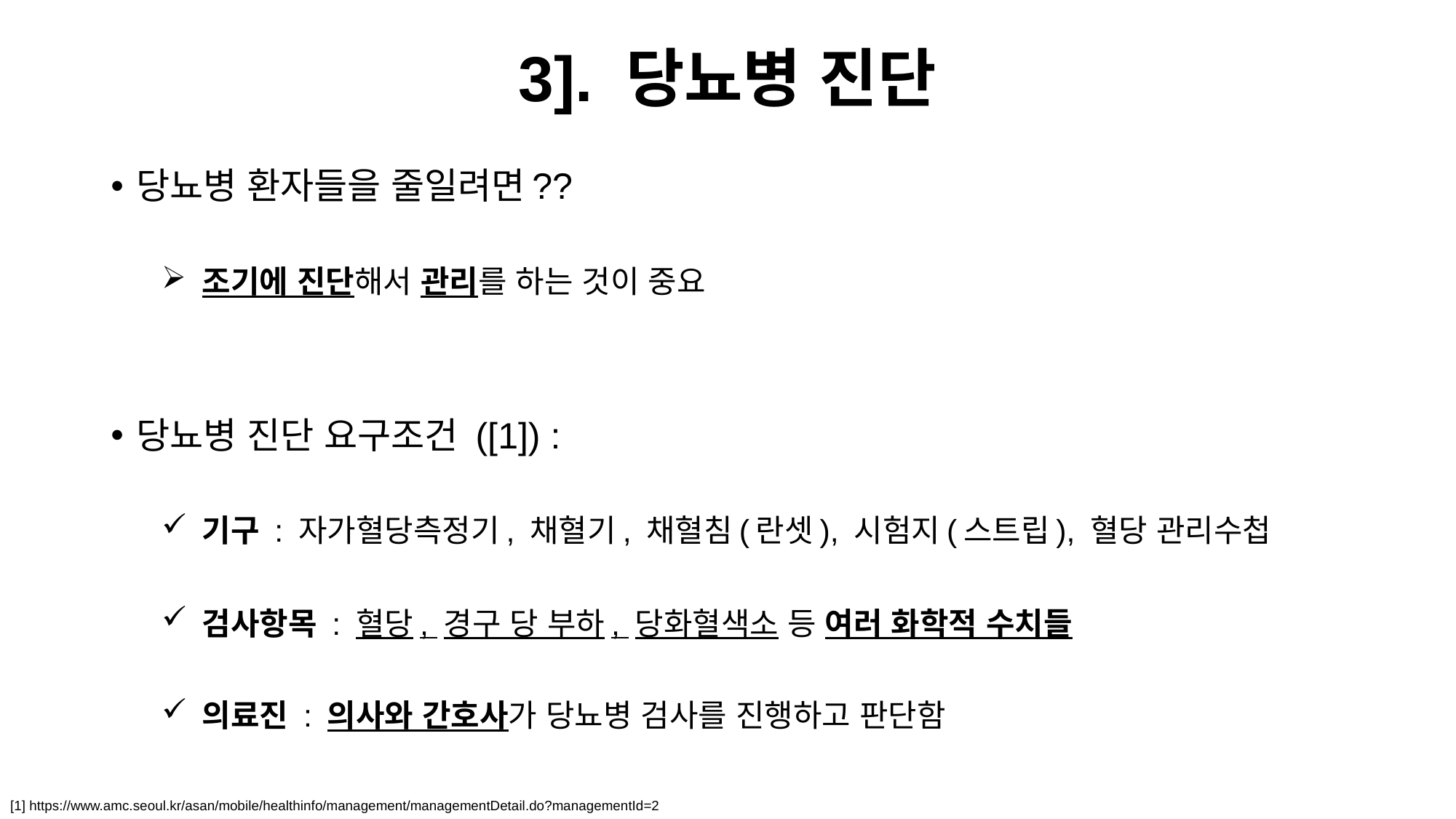

# 3]. 당뇨병 진단
당뇨병 환자들을 줄일려면??

 조기에 진단해서 관리를 하는 것이 중요

당뇨병 진단 요구조건 ([1]) :

 기구 : 자가혈당측정기, 채혈기, 채혈침(란셋), 시험지(스트립), 혈당 관리수첩

 검사항목 : 혈당, 경구 당 부하, 당화혈색소 등 여러 화학적 수치들

 의료진 : 의사와 간호사가 당뇨병 검사를 진행하고 판단함

[1] https://www.amc.seoul.kr/asan/mobile/healthinfo/management/managementDetail.do?managementId=2